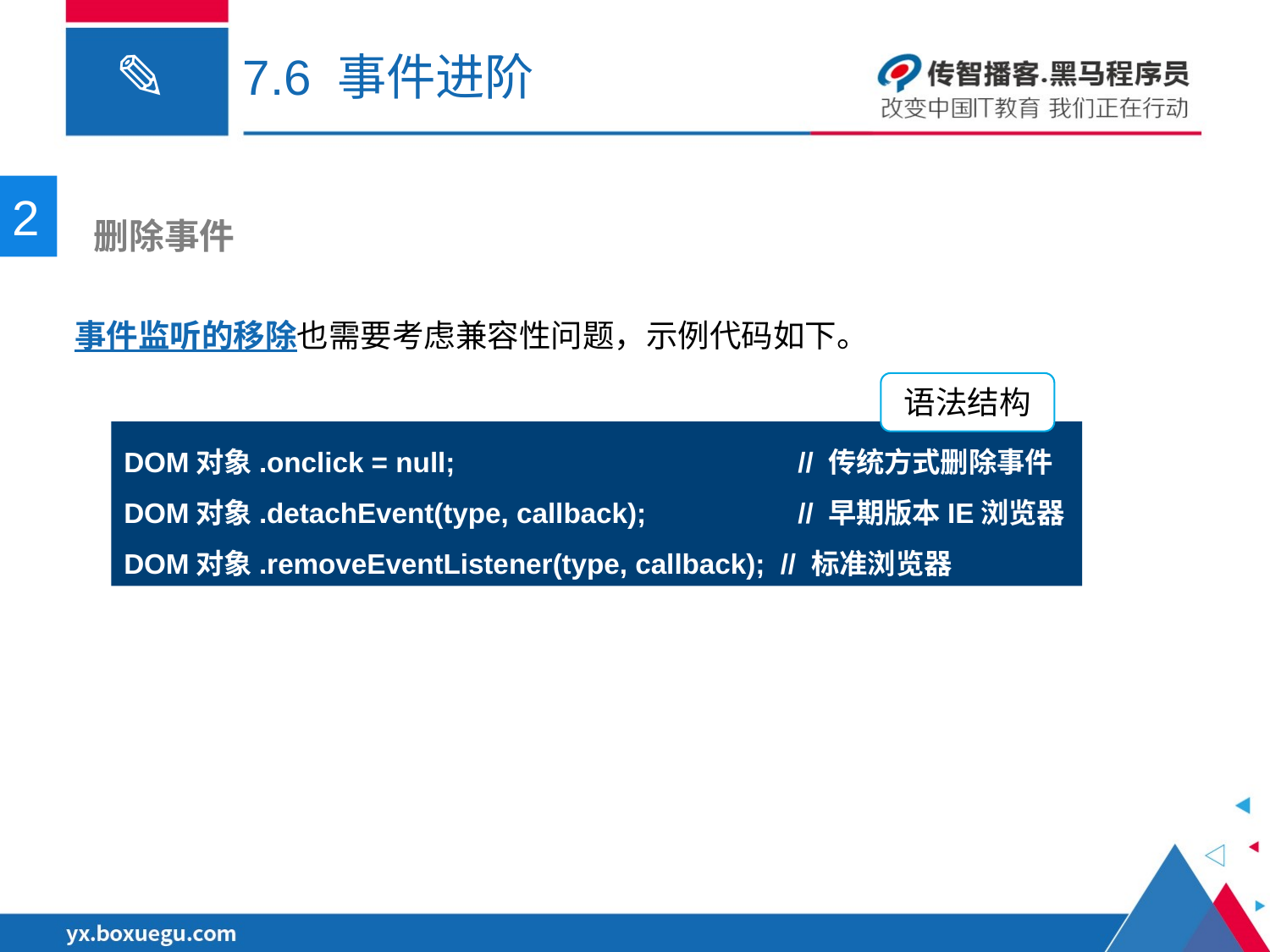

# 7.6 事件进阶

2
  删除事件
事件监听的移除也需要考虑兼容性问题，示例代码如下。
语法结构
DOM对象.onclick = null;                        	     // 传统方式删除事件
DOM对象.detachEvent(type, callback);	     // 早期版本IE浏览器
DOM对象.removeEventListener(type, callback);  // 标准浏览器